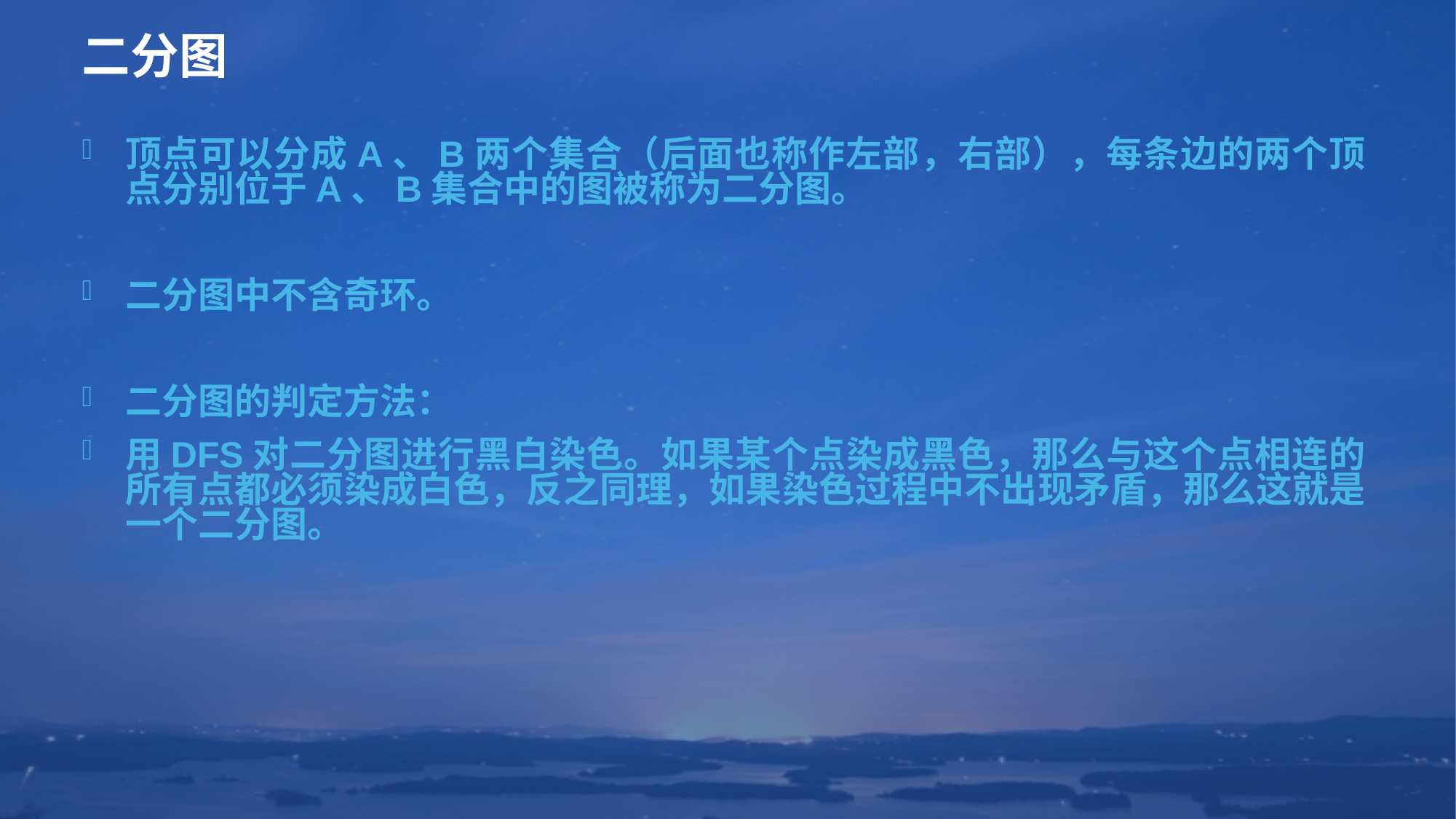

# 二分图
顶点可以分成A、B两个集合（后面也称作左部，右部），每条边的两个顶点分别位于A、B集合中的图被称为二分图。

二分图中不含奇环。

二分图的判定方法：
用DFS对二分图进行黑白染色。如果某个点染成黑色，那么与这个点相连的所有点都必须染成白色，反之同理，如果染色过程中不出现矛盾，那么这就是一个二分图。